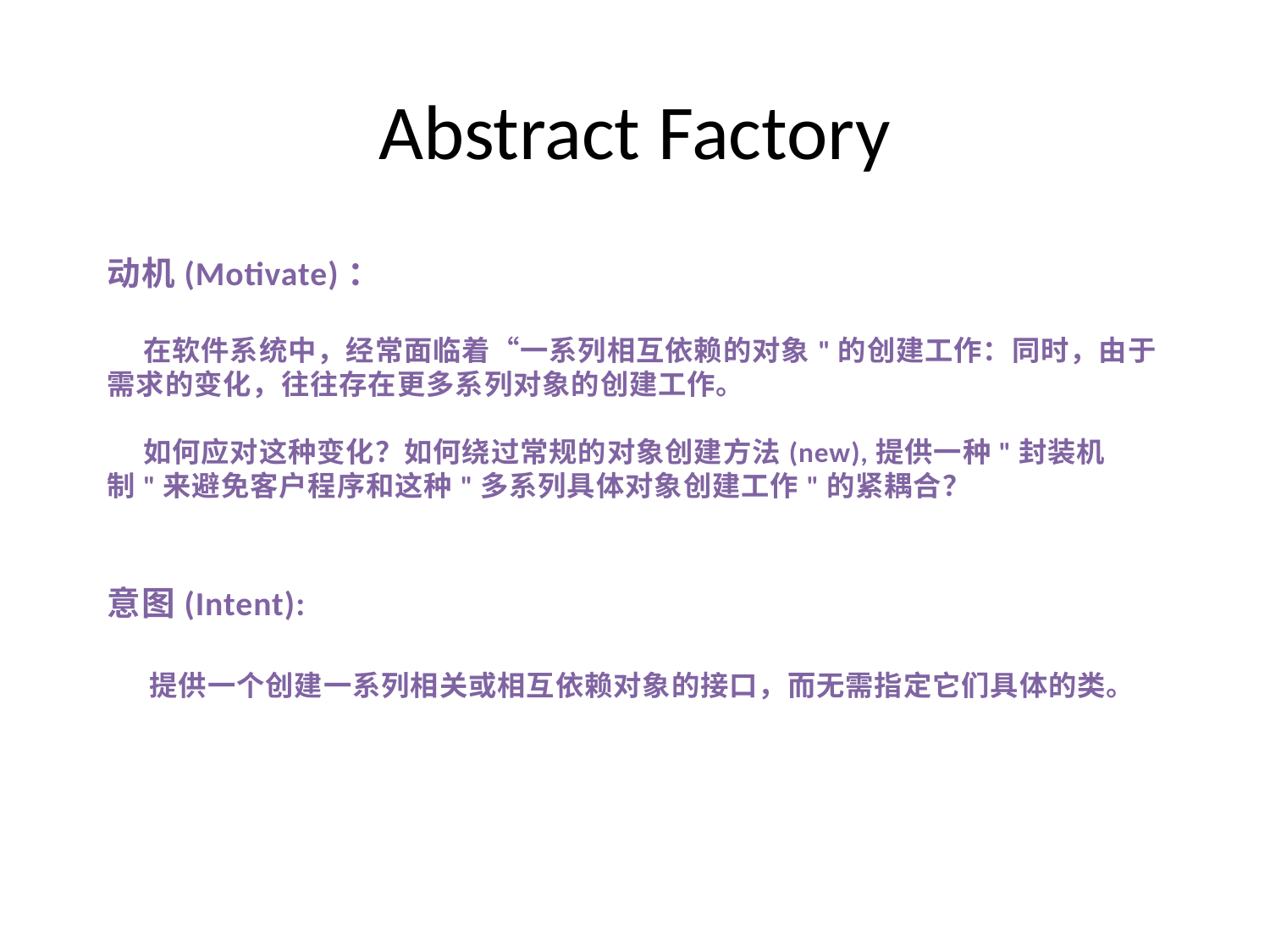

Abstract Factory
动机(Motivate)：

    在软件系统中，经常面临着“一系列相互依赖的对象"的创建工作：同时，由于需求的变化，往往存在更多系列对象的创建工作。

    如何应对这种变化？如何绕过常规的对象创建方法(new),提供一种"封装机制"来避免客户程序和这种"多系列具体对象创建工作"的紧耦合？

意图(Intent):

    提供一个创建一系列相关或相互依赖对象的接口，而无需指定它们具体的类。